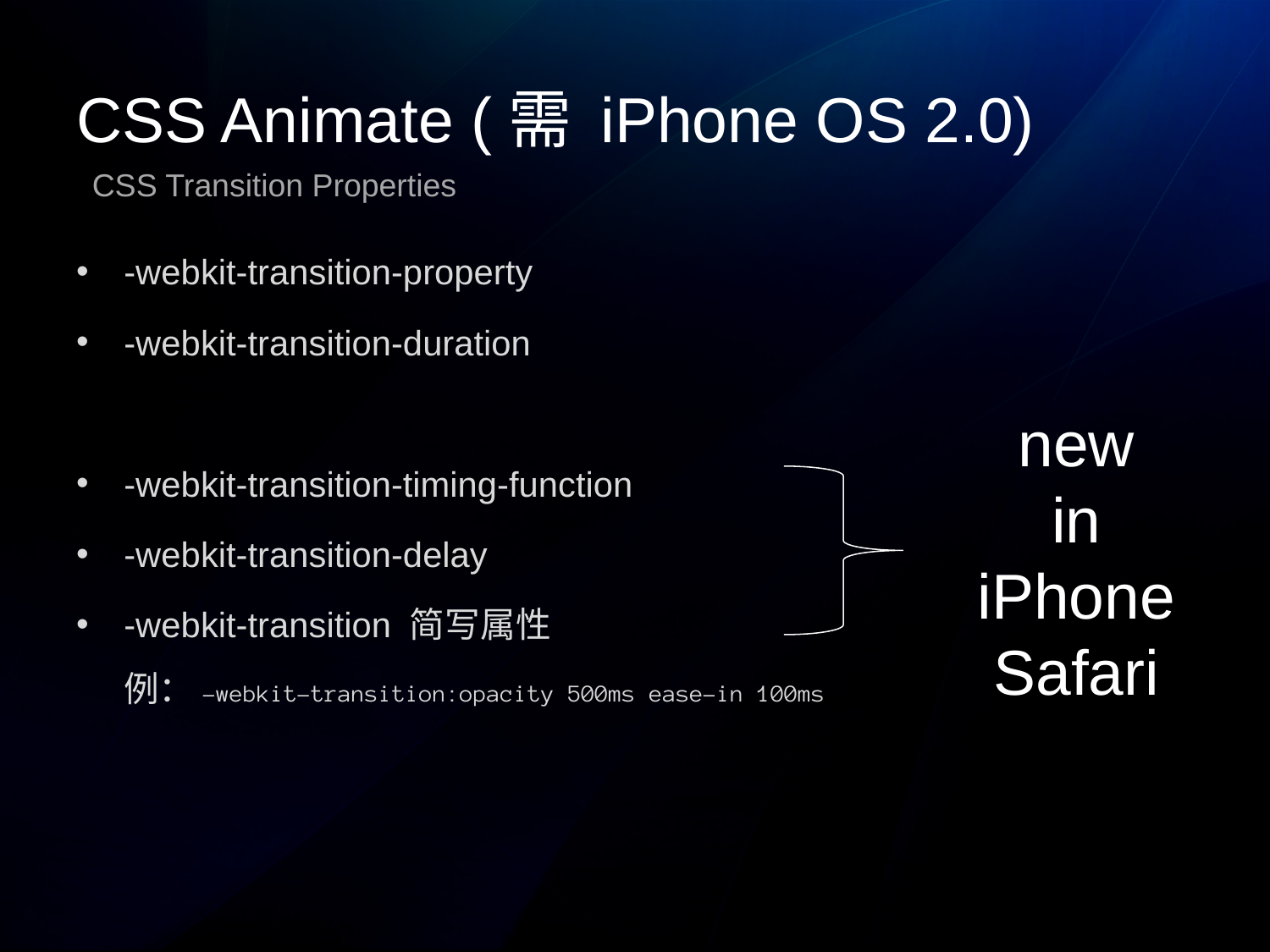

# CSS Animate (需 iPhone OS 2.0)
CSS Transition Properties
-webkit-transition-property
-webkit-transition-duration

-webkit-transition-timing-function
-webkit-transition-delay
-webkit-transition 简写属性
例：-webkit-transition:opacity 500ms ease-in 100ms
new
in iPhone
Safari